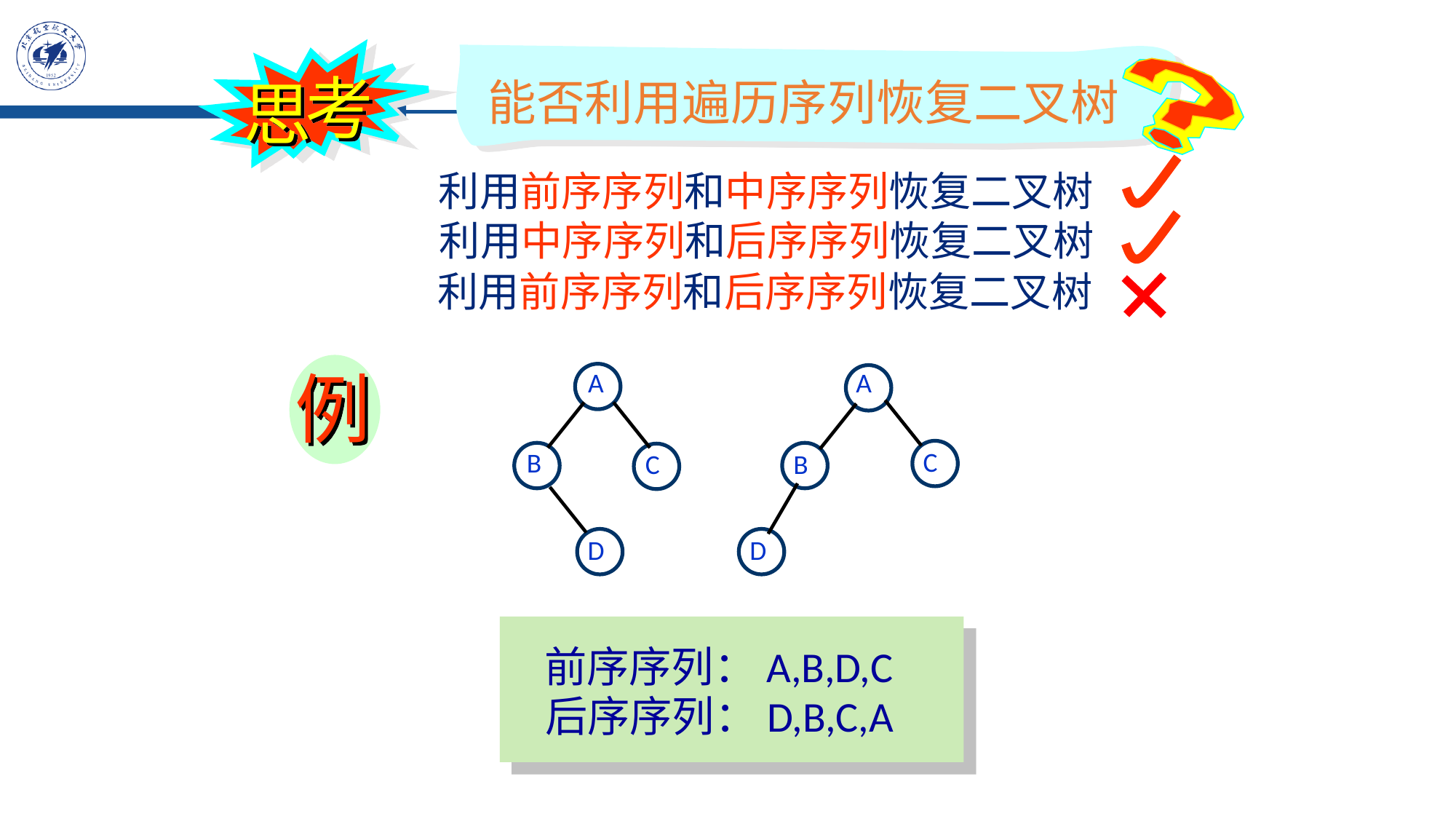

能否利用遍历序列恢复二叉树

考
思
利用前序序列和中序序列恢复二叉树

利用中序序列和后序序列恢复二叉树

利用前序序列和后序序列恢复二叉树

例
A
A

C
B

C
B

D
D

前序序列：A,B,D,C
后序序列：D,B,C,A